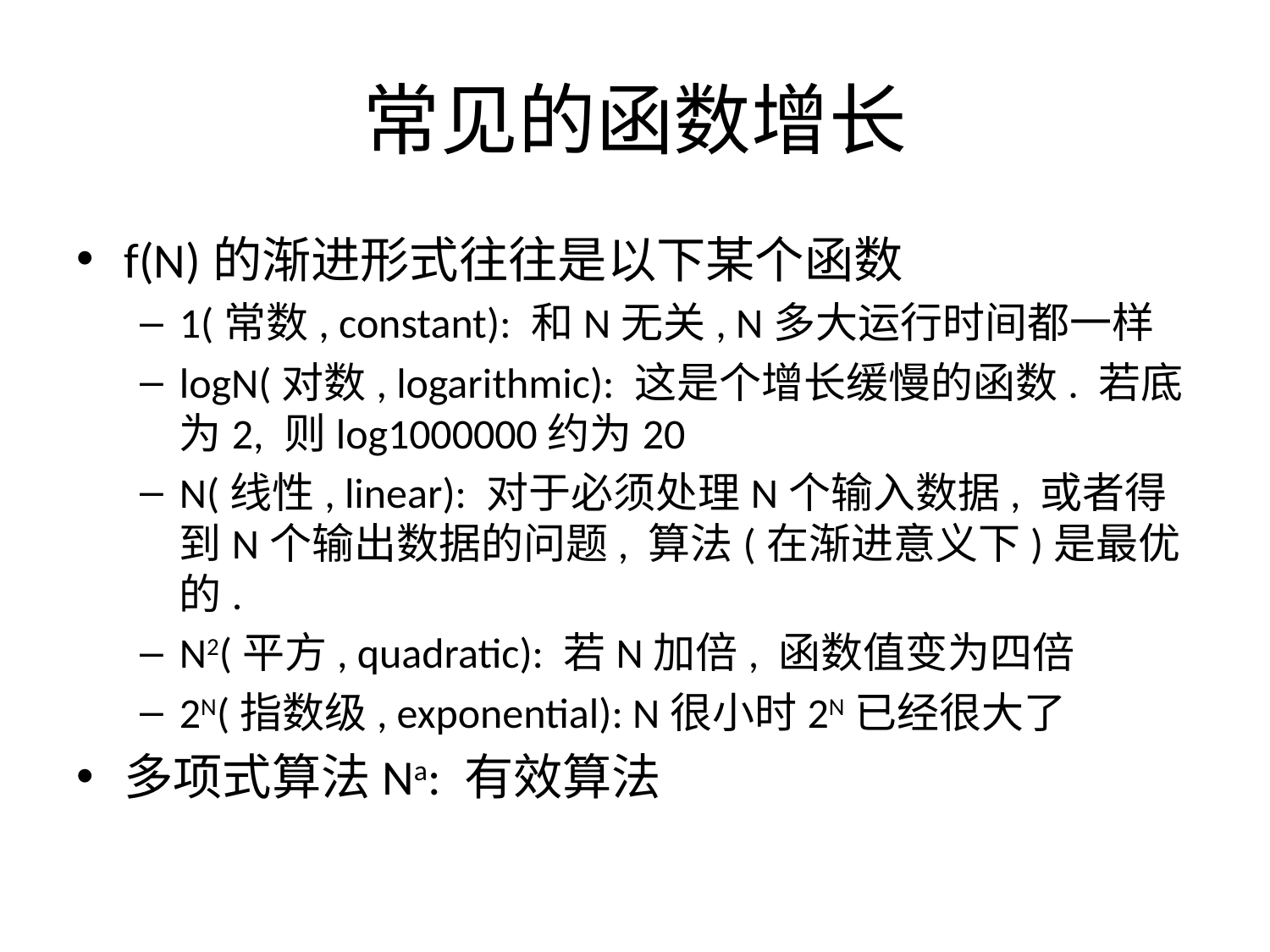

# 常见的函数增长
f(N)的渐进形式往往是以下某个函数
1(常数, constant): 和N无关, N多大运行时间都一样
logN(对数, logarithmic): 这是个增长缓慢的函数. 若底为2, 则log1000000约为20
N(线性, linear): 对于必须处理N个输入数据, 或者得到N个输出数据的问题, 算法(在渐进意义下)是最优的.
N2(平方, quadratic): 若N加倍, 函数值变为四倍
2N(指数级, exponential): N很小时2N已经很大了
多项式算法Na: 有效算法